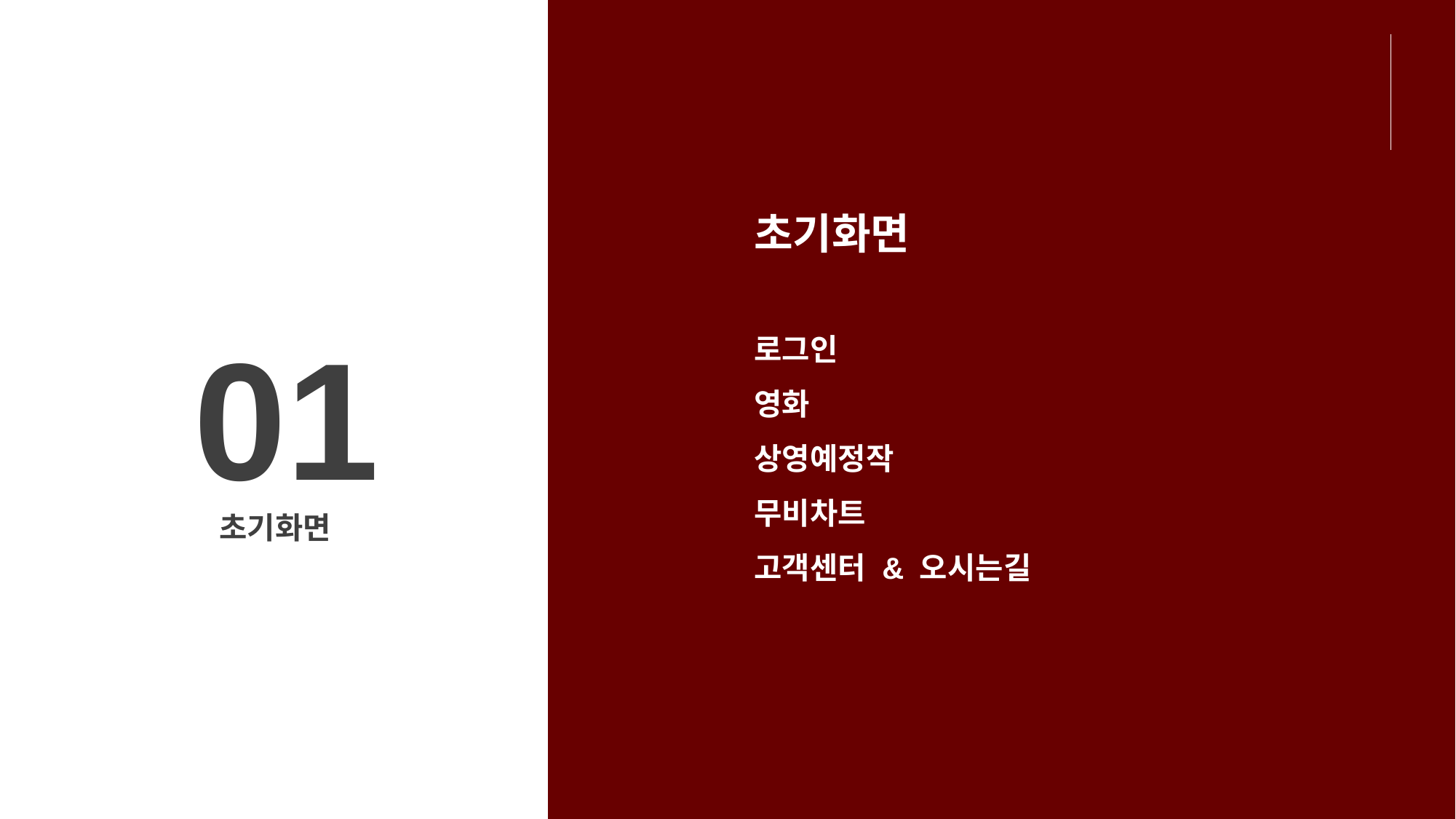

CONTENTS
초기화면

로그인
영화
상영예정작
무비차트
고객센터 & 오시는길

01
초기화면